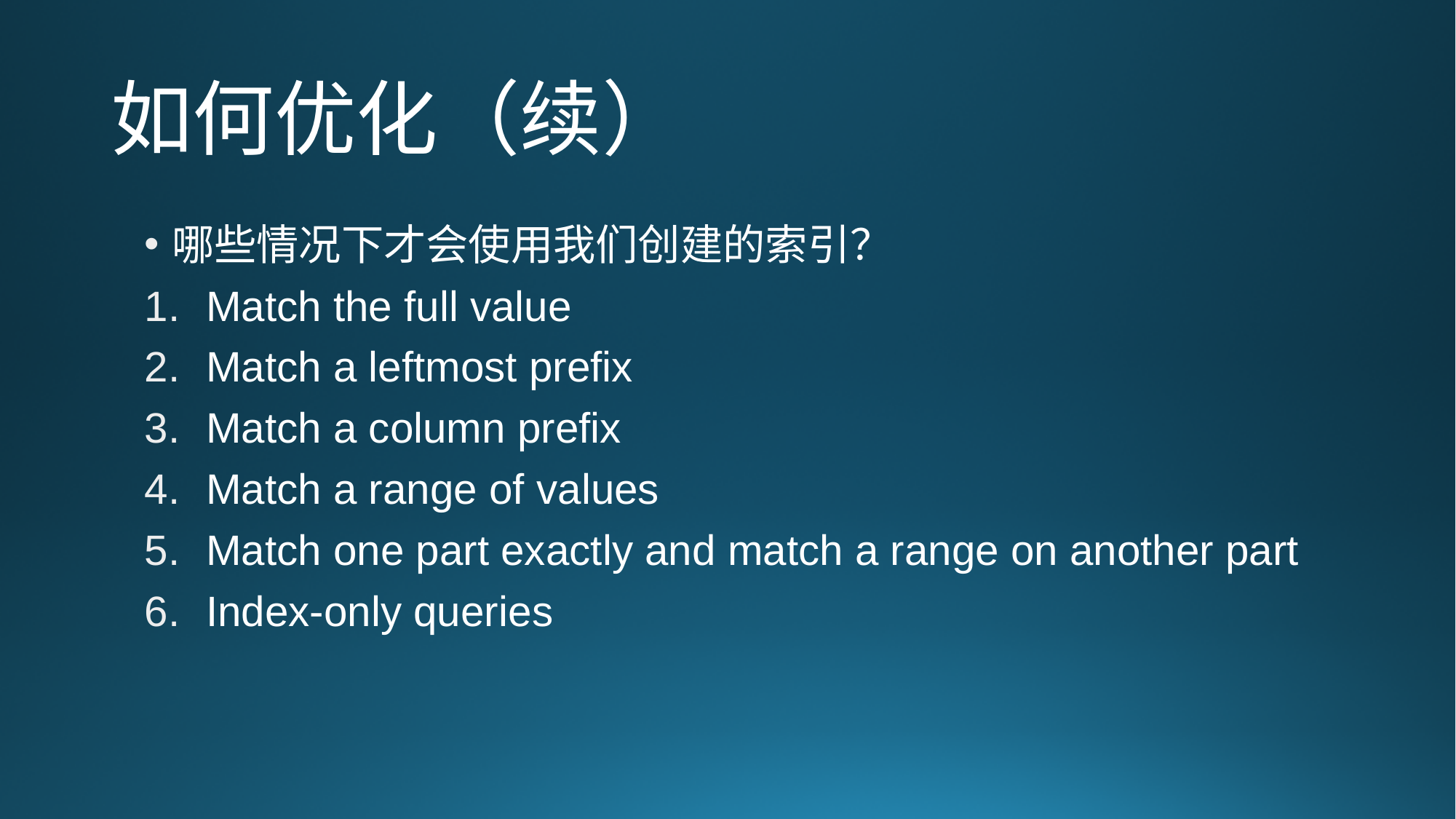

# 如何优化（续）
哪些情况下才会使用我们创建的索引？
Match the full value
Match a leftmost prefix
Match a column prefix
Match a range of values
Match one part exactly and match a range on another part
Index-only queries